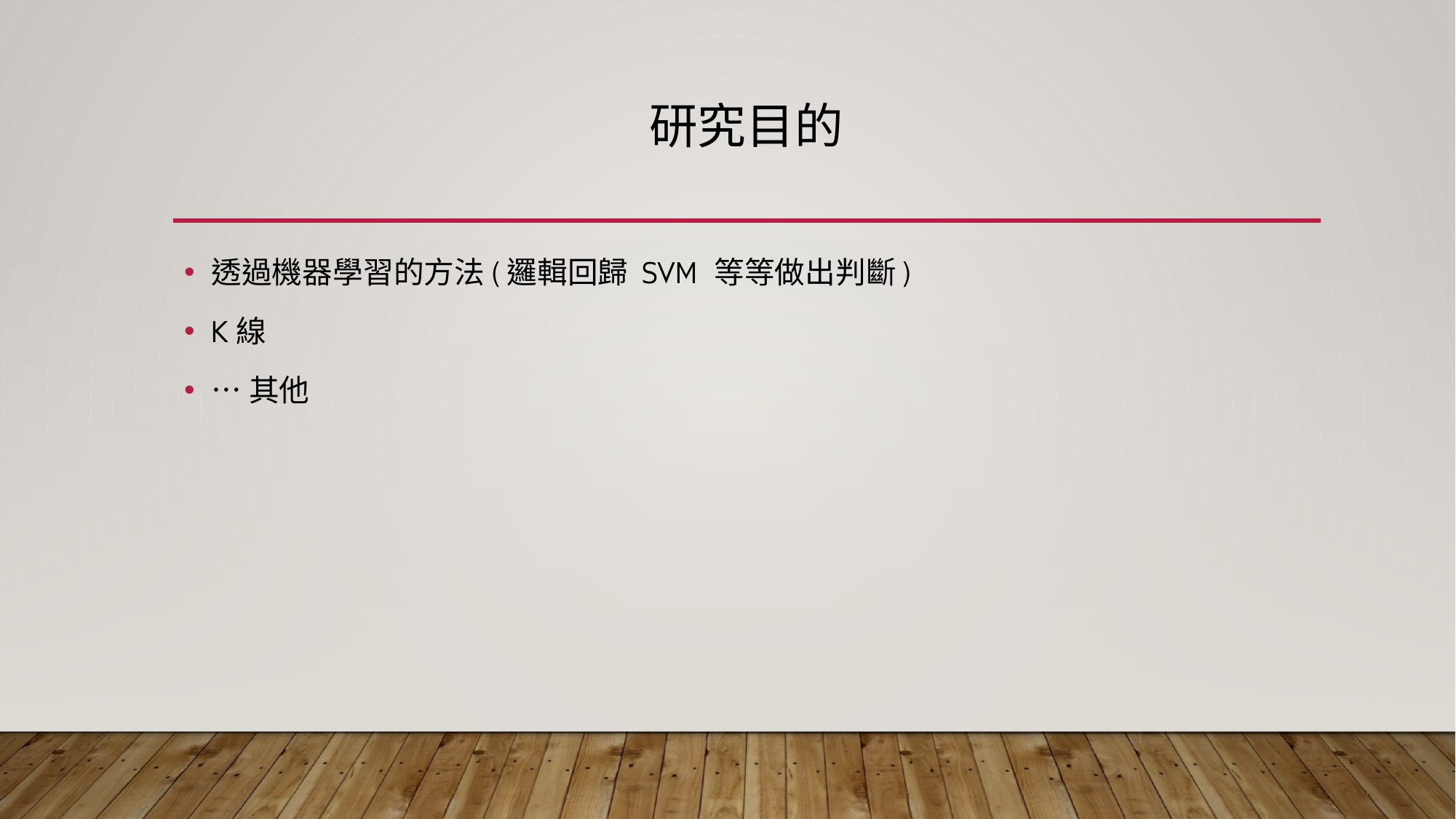

# 研究目的
透過機器學習的方法(邏輯回歸 SVM 等等做出判斷)
K線
…其他